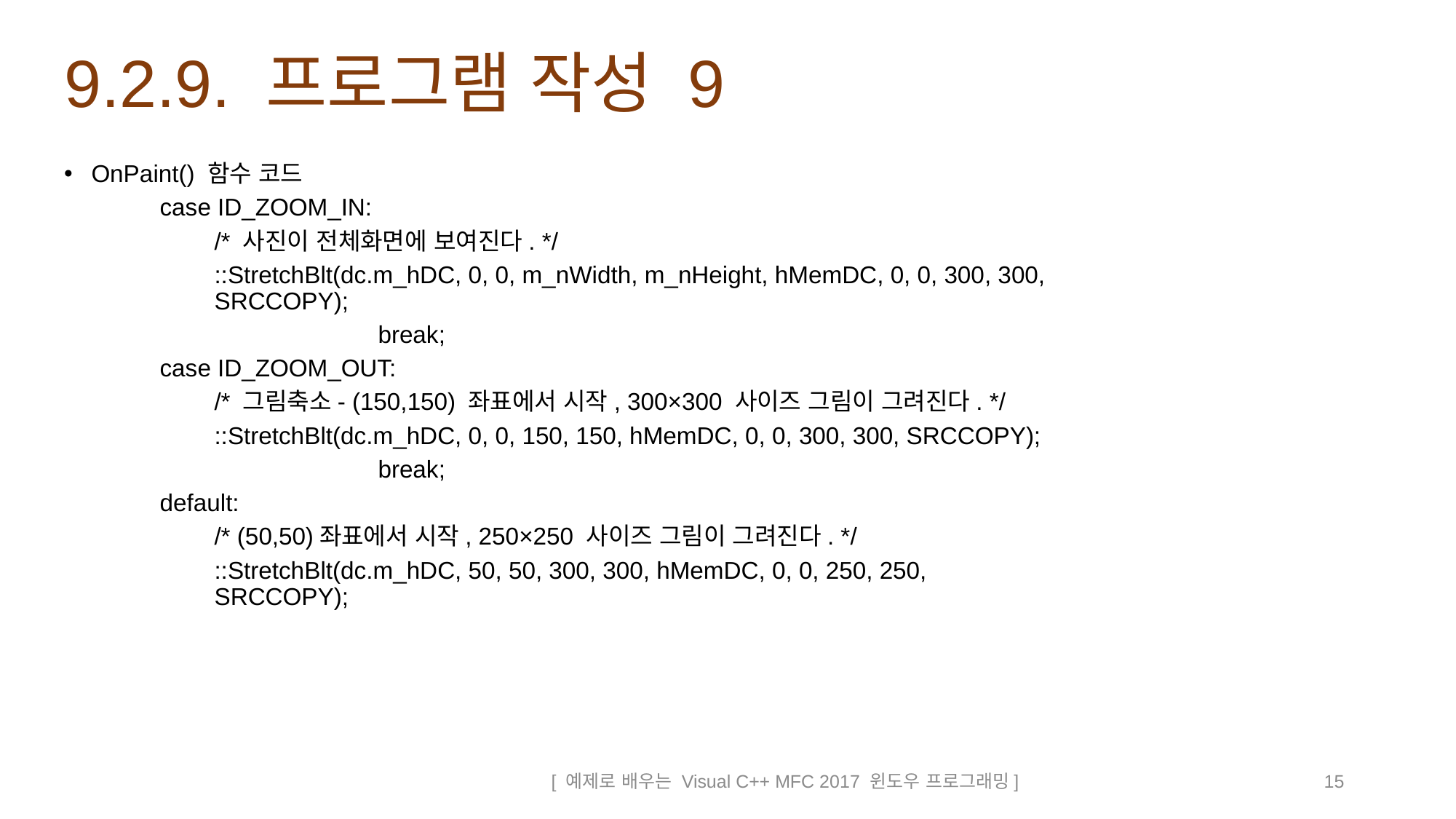

# 9.2.9. 프로그램 작성 9
OnPaint() 함수 코드
case ID_ZOOM_IN:
/* 사진이 전체화면에 보여진다. */
::StretchBlt(dc.m_hDC, 0, 0, m_nWidth, m_nHeight, hMemDC, 0, 0, 300, 300, SRCCOPY);
		break;
case ID_ZOOM_OUT:
/* 그림축소- (150,150) 좌표에서 시작, 300×300 사이즈 그림이 그려진다. */
::StretchBlt(dc.m_hDC, 0, 0, 150, 150, hMemDC, 0, 0, 300, 300, SRCCOPY);
		break;
default:
/* (50,50)좌표에서 시작, 250×250 사이즈 그림이 그려진다. */
::StretchBlt(dc.m_hDC, 50, 50, 300, 300, hMemDC, 0, 0, 250, 250, SRCCOPY);

[ 예제로 배우는 Visual C++ MFC 2017 윈도우 프로그래밍]
15